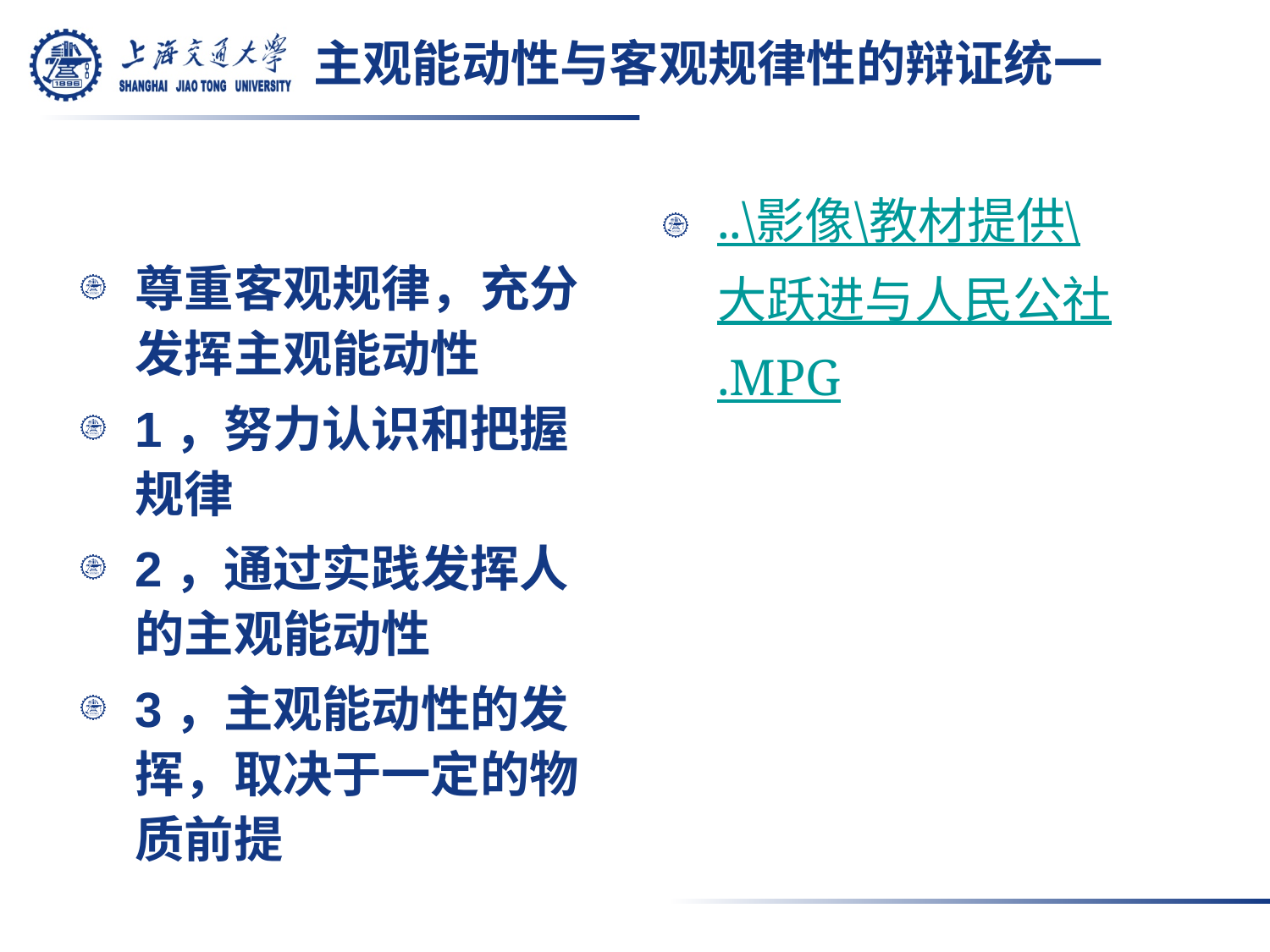

# 主观能动性与客观规律性的辩证统一

尊重客观规律，充分发挥主观能动性
1，努力认识和把握规律
2，通过实践发挥人的主观能动性
3，主观能动性的发挥，取决于一定的物质前提

..\影像\教材提供\大跃进与人民公社.MPG